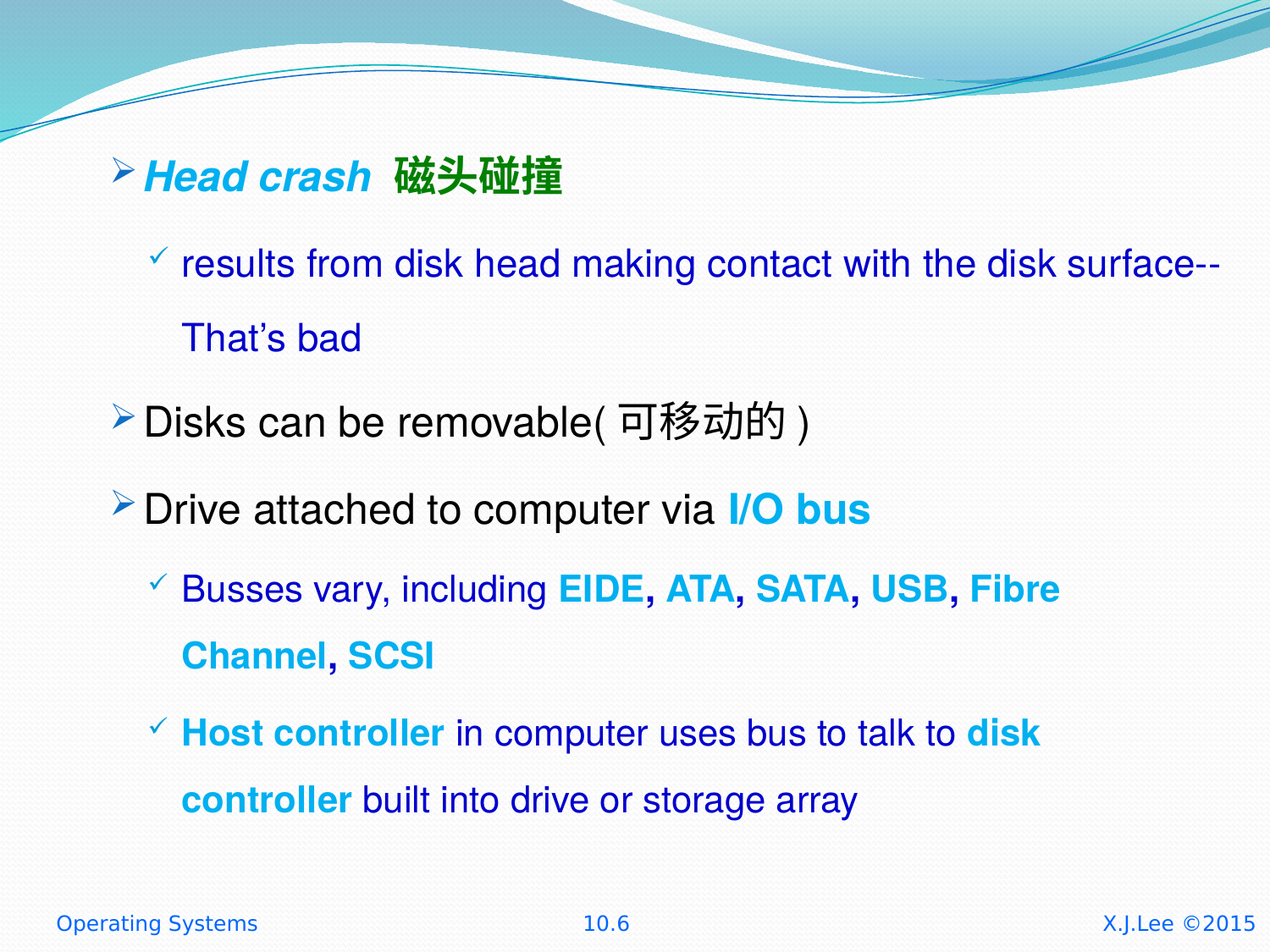

Head crash 磁头碰撞
results from disk head making contact with the disk surface--That’s bad
Disks can be removable(可移动的)
Drive attached to computer via I/O bus
Busses vary, including EIDE, ATA, SATA, USB, Fibre Channel, SCSI
Host controller in computer uses bus to talk to disk controller built into drive or storage array
Operating Systems
10.6
X.J.Lee ©2015